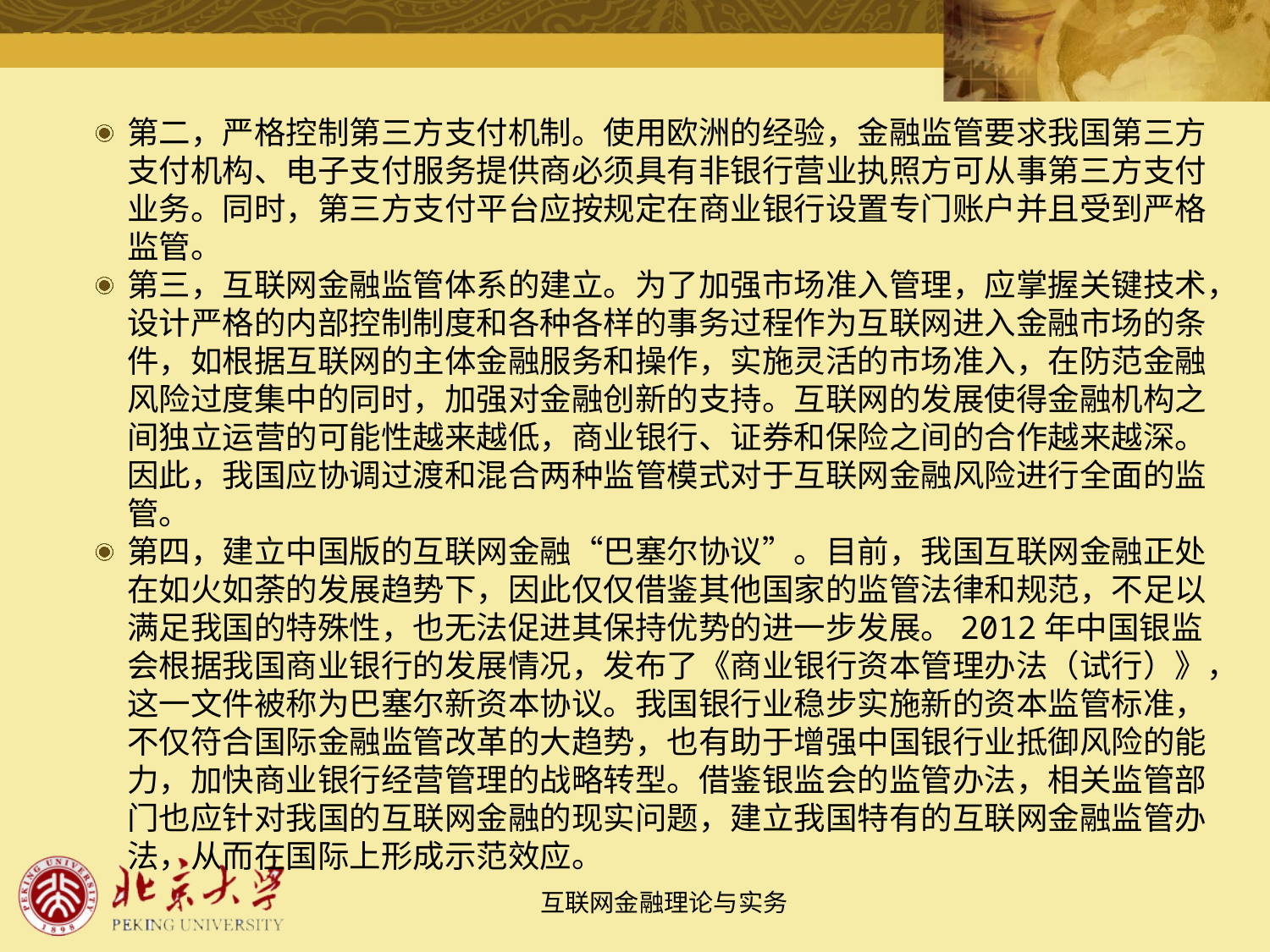

第二，严格控制第三方支付机制。使用欧洲的经验，金融监管要求我国第三方支付机构、电子支付服务提供商必须具有非银行营业执照方可从事第三方支付业务。同时，第三方支付平台应按规定在商业银行设置专门账户并且受到严格监管。
第三，互联网金融监管体系的建立。为了加强市场准入管理，应掌握关键技术，设计严格的内部控制制度和各种各样的事务过程作为互联网进入金融市场的条件，如根据互联网的主体金融服务和操作，实施灵活的市场准入，在防范金融风险过度集中的同时，加强对金融创新的支持。互联网的发展使得金融机构之间独立运营的可能性越来越低，商业银行、证券和保险之间的合作越来越深。因此，我国应协调过渡和混合两种监管模式对于互联网金融风险进行全面的监管。
第四，建立中国版的互联网金融“巴塞尔协议”。目前，我国互联网金融正处在如火如荼的发展趋势下，因此仅仅借鉴其他国家的监管法律和规范，不足以满足我国的特殊性，也无法促进其保持优势的进一步发展。2012年中国银监会根据我国商业银行的发展情况，发布了《商业银行资本管理办法（试行）》，这一文件被称为巴塞尔新资本协议。我国银行业稳步实施新的资本监管标准，不仅符合国际金融监管改革的大趋势，也有助于增强中国银行业抵御风险的能力，加快商业银行经营管理的战略转型。借鉴银监会的监管办法，相关监管部门也应针对我国的互联网金融的现实问题，建立我国特有的互联网金融监管办 法，从而在国际上形成示范效应。